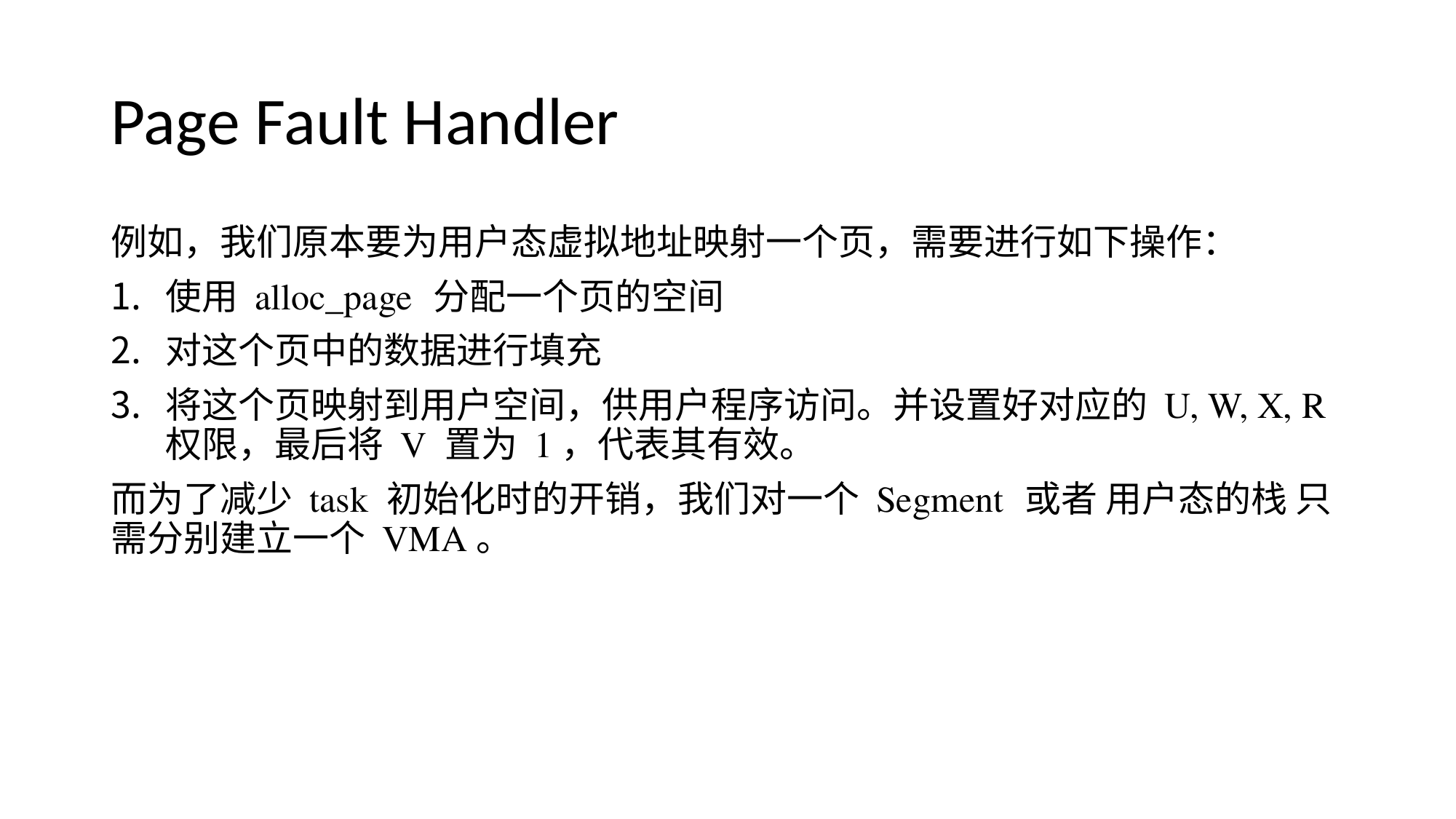

# Page Fault Handler
例如，我们原本要为用户态虚拟地址映射一个页，需要进行如下操作：
使用 alloc_page 分配一个页的空间
对这个页中的数据进行填充
将这个页映射到用户空间，供用户程序访问。并设置好对应的 U, W, X, R 权限，最后将 V 置为 1，代表其有效。
而为了减少 task 初始化时的开销，我们对一个 Segment 或者 用户态的栈 只需分别建立一个 VMA。